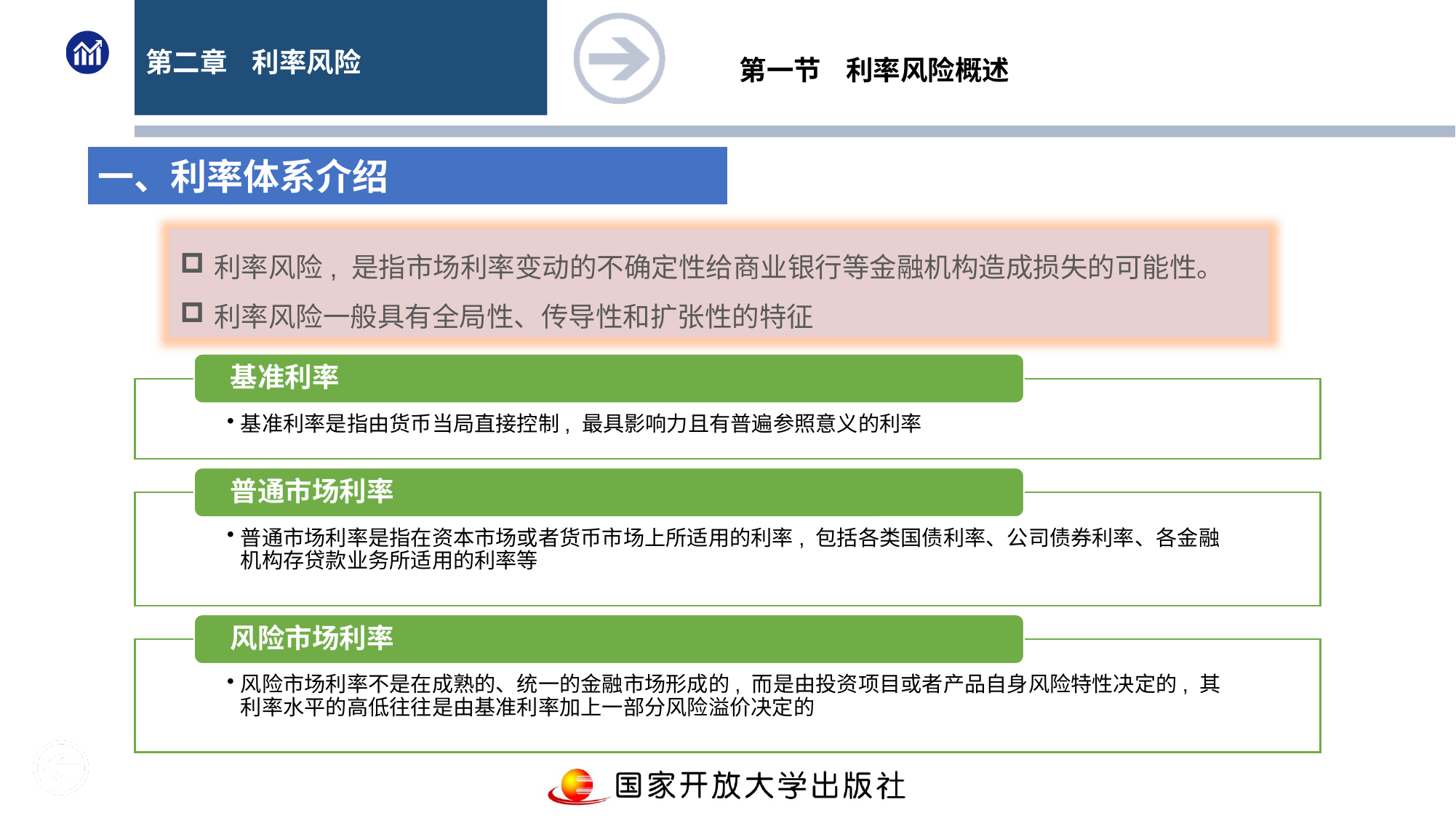

第一节    利率风险概述
第二章    利率风险
一、利率体系介绍
利率风险, 是指市场利率变动的不确定性给商业银行等金融机构造成损失的可能性。
利率风险一般具有全局性、传导性和扩张性的特征
基准利率是指由货币当局直接控制, 最具影响力且有普遍参照意义的利率
基准利率
普通市场利率是指在资本市场或者货币市场上所适用的利率, 包括各类国债利率、公司债券利率、各金融机构存贷款业务所适用的利率等
普通市场利率
风险市场利率不是在成熟的、统一的金融市场形成的, 而是由投资项目或者产品自身风险特性决定的, 其利率水平的高低往往是由基准利率加上一部分风险溢价决定的
风险市场利率